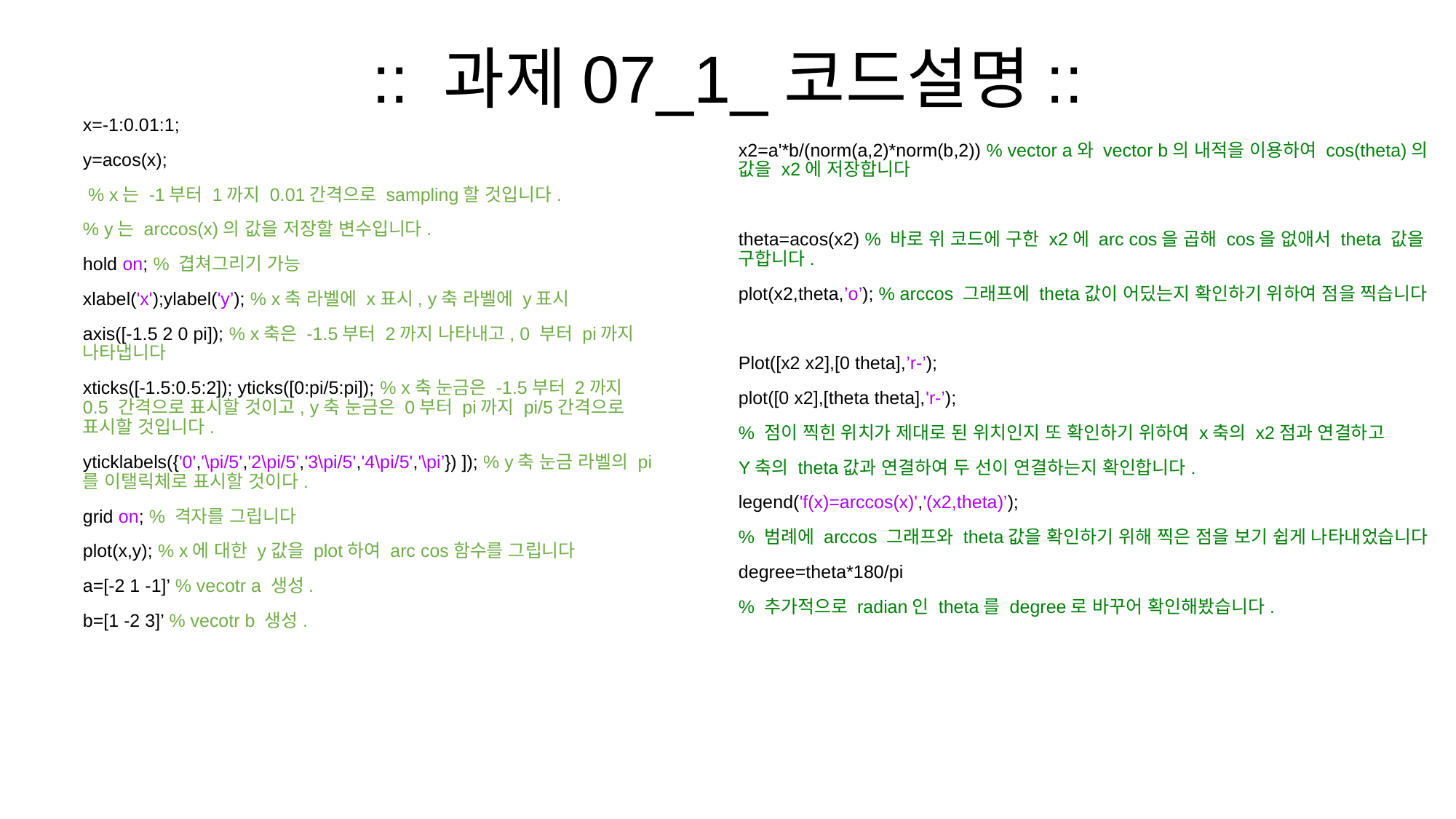

# :: 과제07_1_코드설명::
x=-1:0.01:1;
y=acos(x);
 % x는 -1부터 1까지 0.01간격으로 sampling할 것입니다.
% y는 arccos(x)의 값을 저장할 변수입니다.
hold on; % 겹쳐그리기 가능
xlabel('x');ylabel('y’); % x축 라벨에 x표시, y축 라벨에 y표시
axis([-1.5 2 0 pi]); % x축은 -1.5부터 2까지 나타내고, 0 부터 pi까지 나타냅니다
xticks([-1.5:0.5:2]); yticks([0:pi/5:pi]); % x축 눈금은 -1.5부터 2까지 0.5 간격으로 표시할 것이고, y축 눈금은 0부터 pi까지 pi/5간격으로 표시할 것입니다.
yticklabels({'0','\pi/5','2\pi/5','3\pi/5','4\pi/5','\pi’}) ]); % y축 눈금 라벨의 pi를 이탤릭체로 표시할 것이다.
grid on; % 격자를 그립니다
plot(x,y); % x에 대한 y값을 plot하여 arc cos함수를 그립니다
a=[-2 1 -1]’ % vecotr a 생성.
b=[1 -2 3]’ % vecotr b 생성.

x2=a'*b/(norm(a,2)*norm(b,2)) % vector a와 vector b의 내적을 이용하여 cos(theta)의 값을 x2에 저장합니다

theta=acos(x2) % 바로 위 코드에 구한 x2에 arc cos을 곱해 cos을 없애서 theta 값을 구합니다.
plot(x2,theta,’o’); % arccos 그래프에 theta값이 어딨는지 확인하기 위하여 점을 찍습니다

Plot([x2 x2],[0 theta],’r-’);
plot([0 x2],[theta theta],'r-’);
% 점이 찍힌 위치가 제대로 된 위치인지 또 확인하기 위하여 x축의 x2점과 연결하고
Y축의 theta값과 연결하여 두 선이 연결하는지 확인합니다.
legend('f(x)=arccos(x)','(x2,theta)’);
% 범례에 arccos 그래프와 theta값을 확인하기 위해 찍은 점을 보기 쉽게 나타내었습니다
degree=theta*180/pi
% 추가적으로 radian인 theta를 degree로 바꾸어 확인해봤습니다.